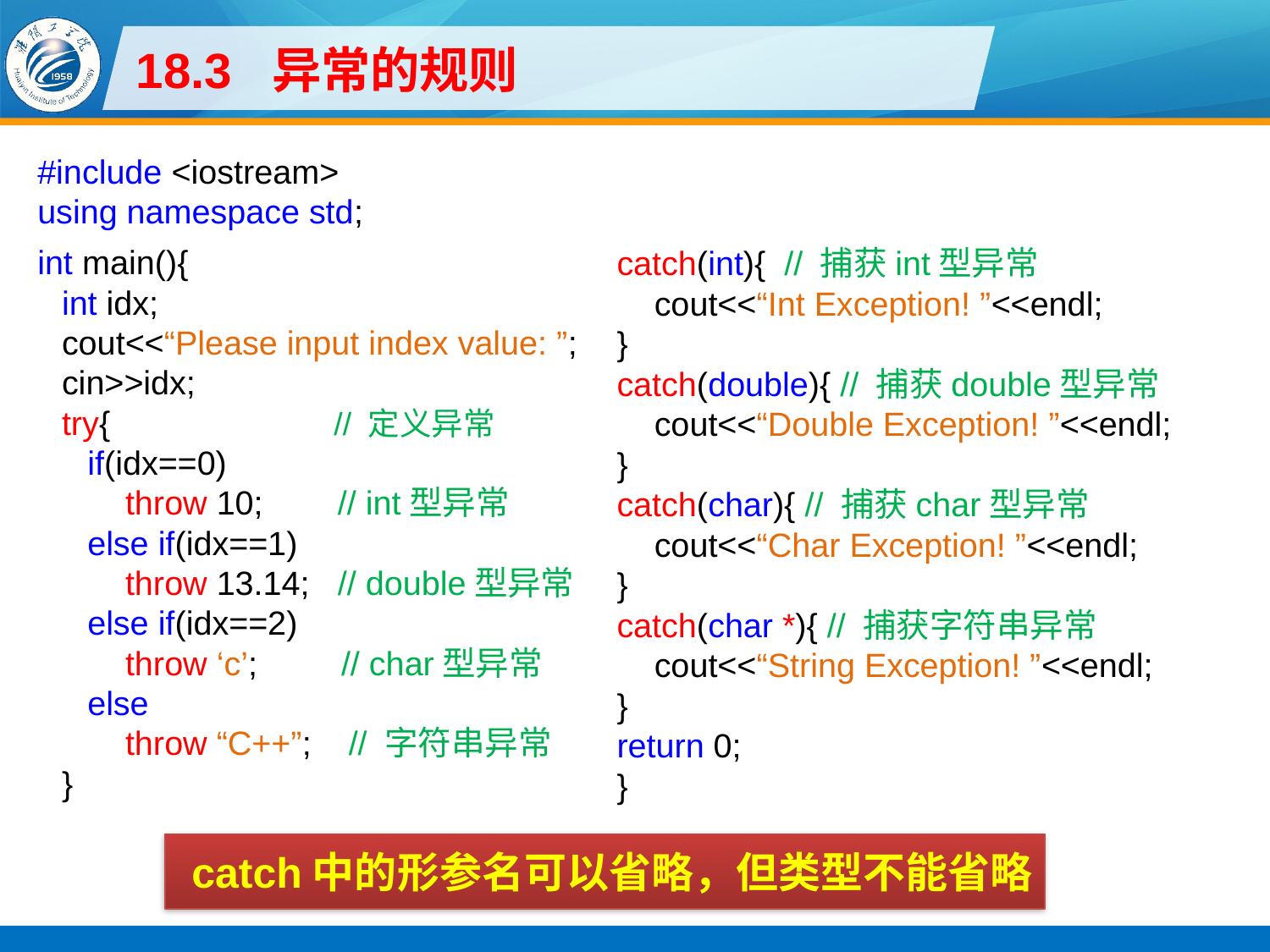

# 18.3  异常的规则
#include <iostream>
using namespace std;
int main(){
int idx;
cout<<“Please input index value: ”;
cin>>idx;
try{                        // 定义异常
if(idx==0)
throw 10;        // int型异常
else if(idx==1)
throw 13.14;   // double型异常
else if(idx==2)
throw ‘c’;         // char型异常
else
throw “C++”;    // 字符串异常
}
catch(int){  // 捕获int型异常
cout<<“Int Exception! ”<<endl;
}
catch(double){ // 捕获double型异常
cout<<“Double Exception! ”<<endl;
}
catch(char){ // 捕获char型异常
cout<<“Char Exception! ”<<endl;
}
catch(char *){ // 捕获字符串异常
cout<<“String Exception! ”<<endl;
}
return 0;
}
  catch中的形参名可以省略，但类型不能省略